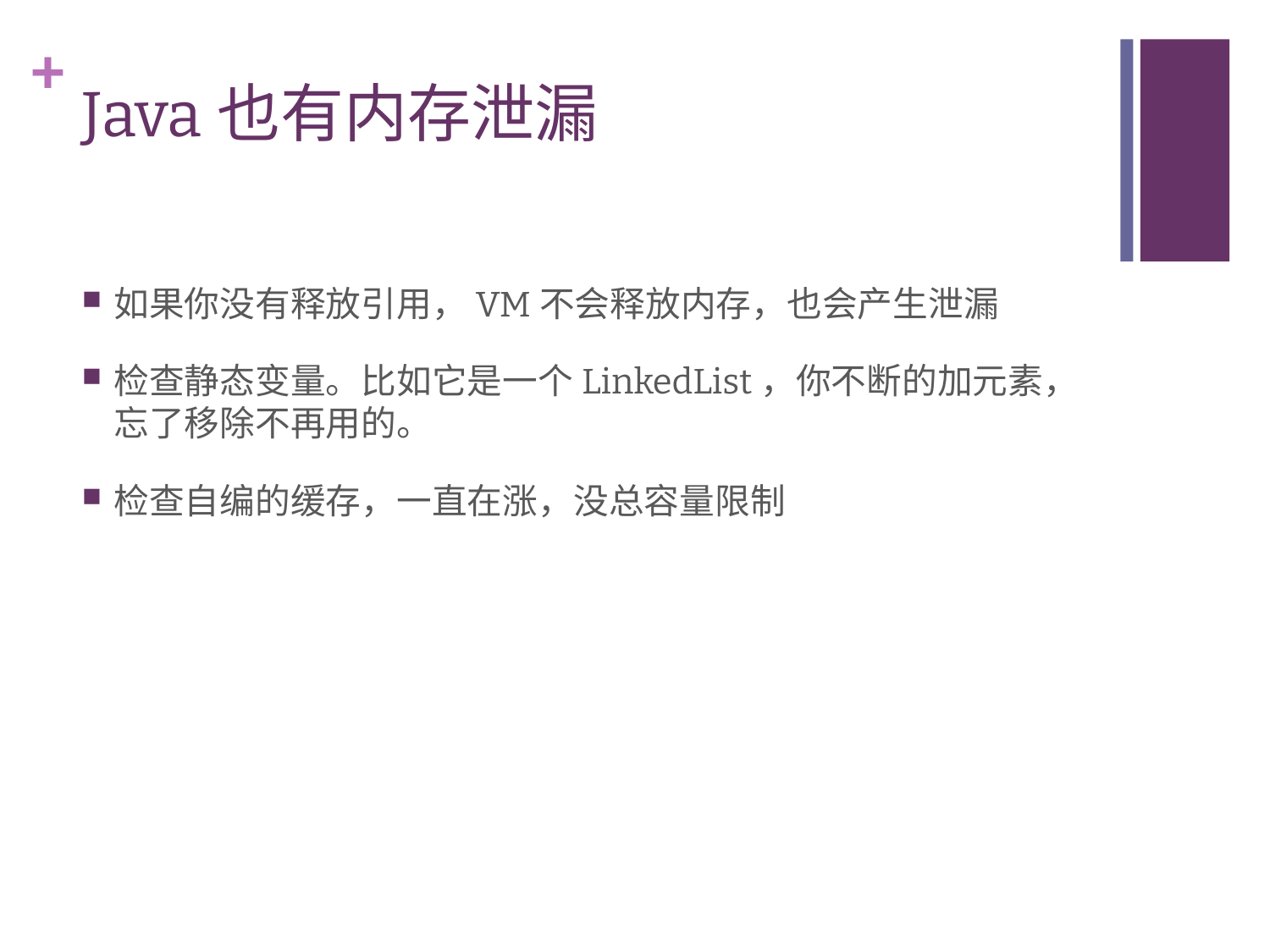

# Java也有内存泄漏
如果你没有释放引用，VM不会释放内存，也会产生泄漏
检查静态变量。比如它是一个LinkedList，你不断的加元素，忘了移除不再用的。
检查自编的缓存，一直在涨，没总容量限制